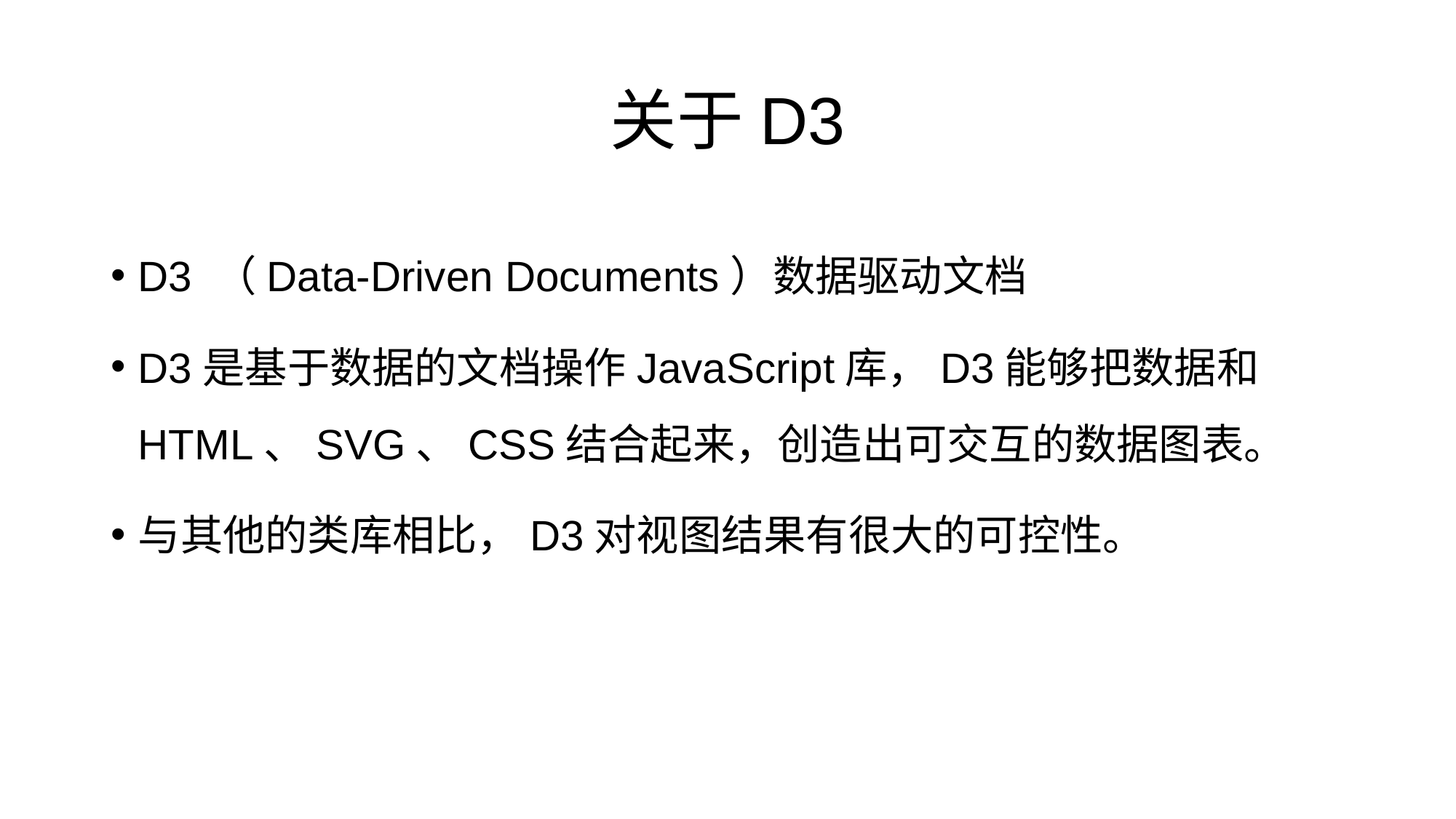

# 关于D3
D3 （Data-Driven Documents）数据驱动文档
D3是基于数据的文档操作JavaScript库，D3能够把数据和HTML、SVG、CSS结合起来，创造出可交互的数据图表。
与其他的类库相比，D3对视图结果有很大的可控性。